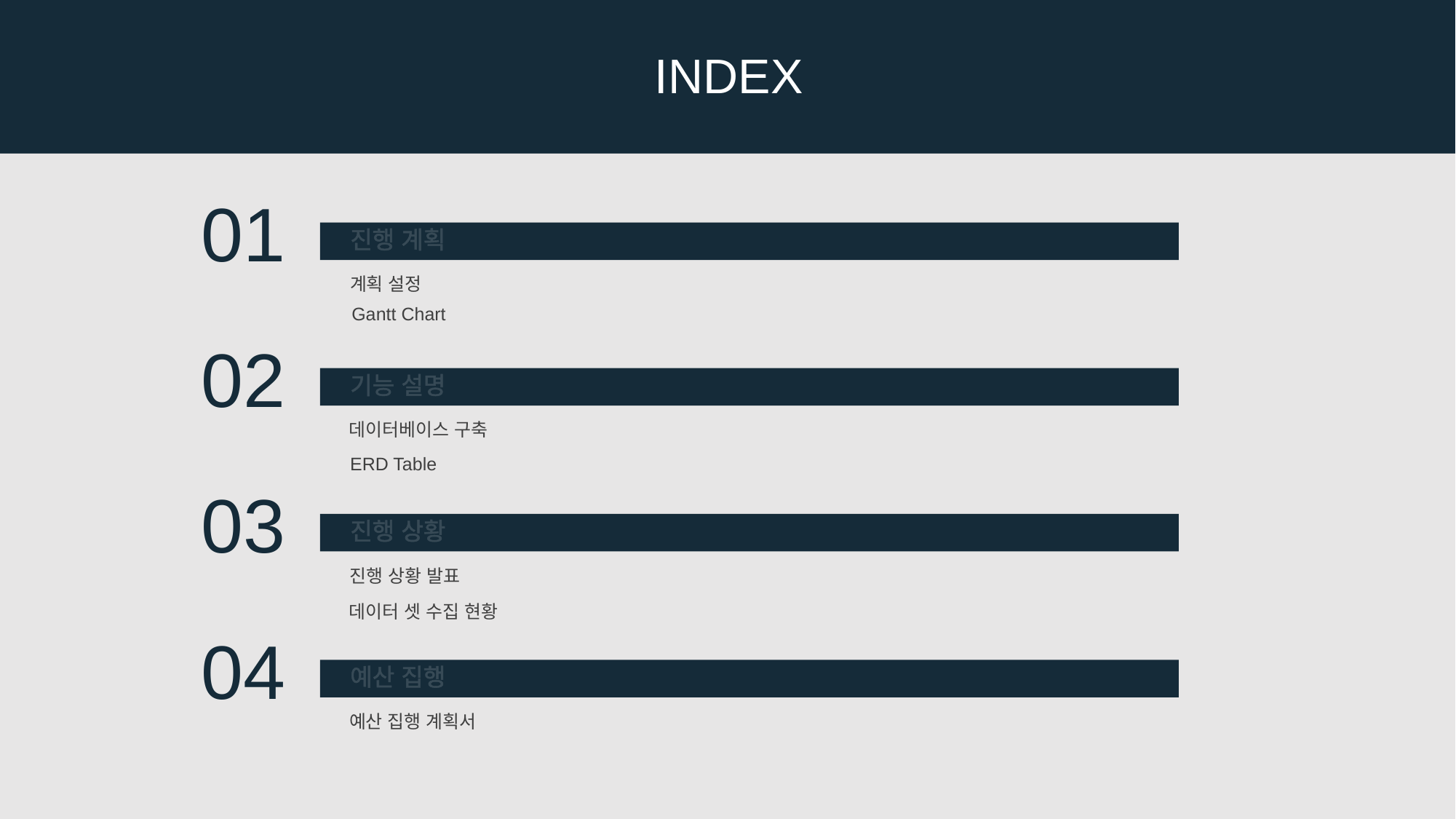

INDEX

01
진행 계획

계획 설정
Gantt Chart
02
기능 설명

데이터베이스 구축
ERD Table
03
진행 상황

진행 상황 발표
데이터 셋 수집 현황
04
예산 집행

예산 집행 계획서